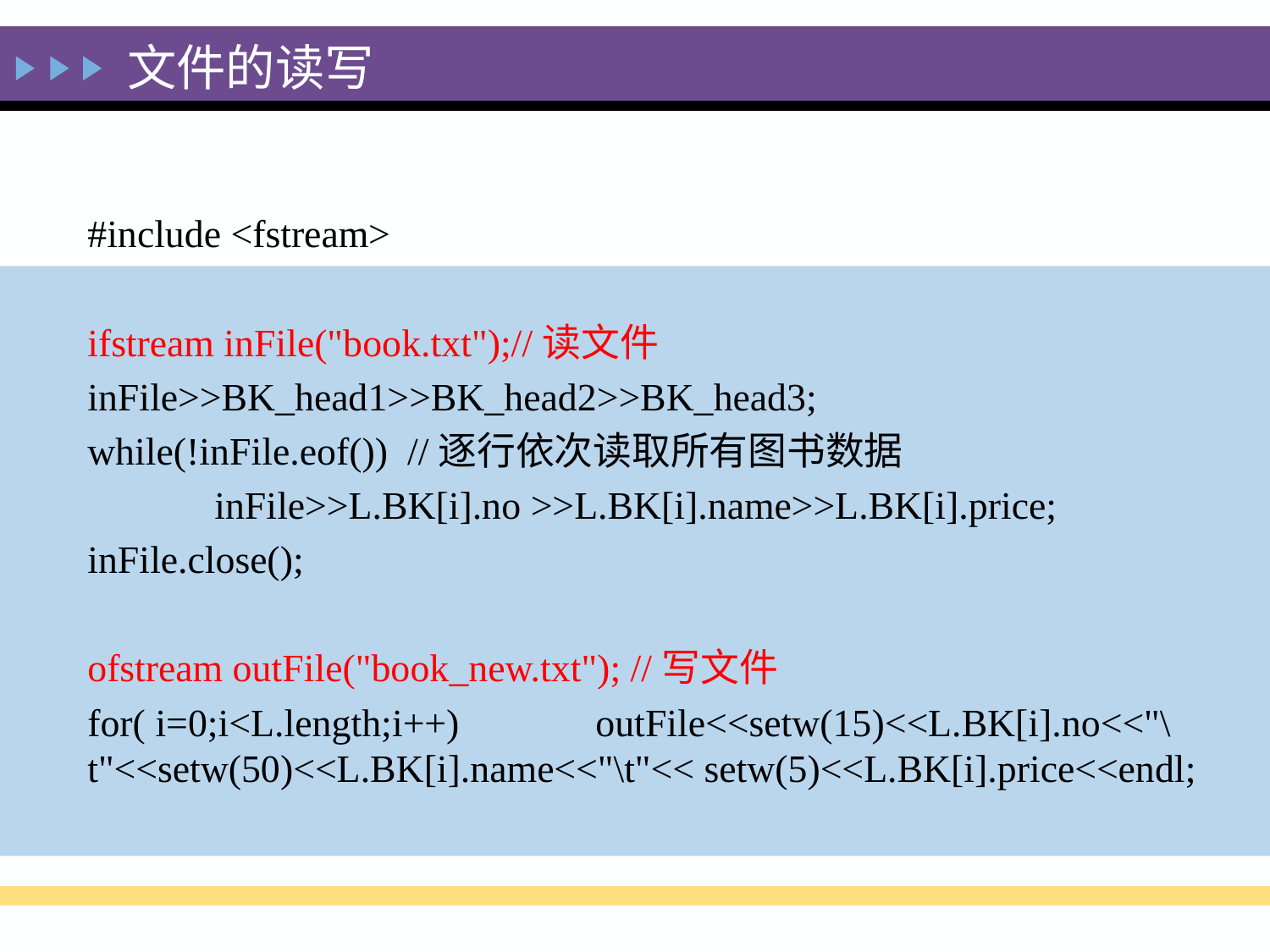

文件的读写
#include <fstream>

ifstream inFile("book.txt");//读文件
inFile>>BK_head1>>BK_head2>>BK_head3;
while(!inFile.eof())  //逐行依次读取所有图书数据
	inFile>>L.BK[i].no >>L.BK[i].name>>L.BK[i].price;
inFile.close();

ofstream outFile("book_new.txt"); //写文件
for( i=0;i<L.length;i++)		outFile<<setw(15)<<L.BK[i].no<<"\t"<<setw(50)<<L.BK[i].name<<"\t"<< setw(5)<<L.BK[i].price<<endl;